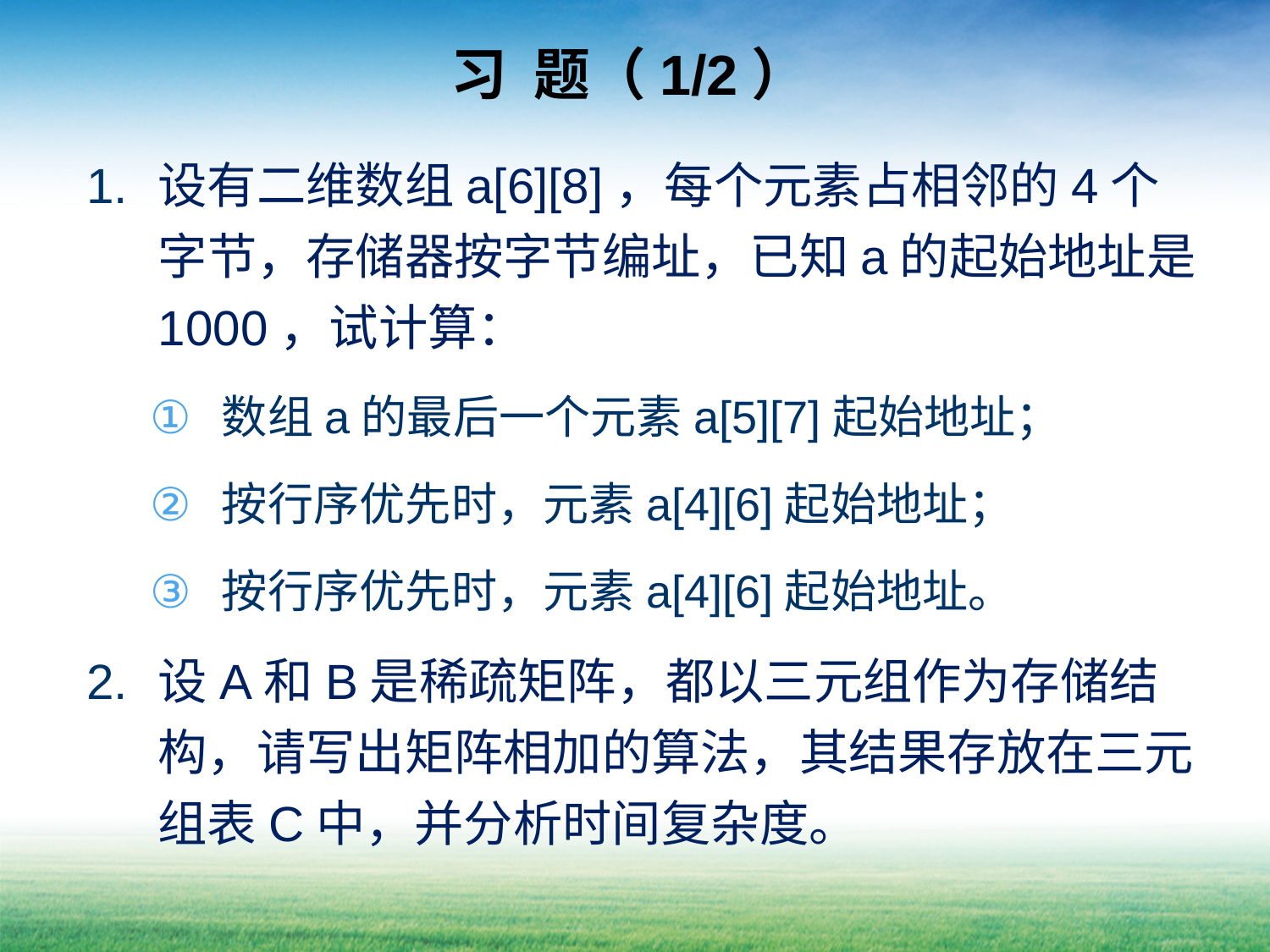

# 习  题（1/2）
设有二维数组a[6][8]，每个元素占相邻的4个字节，存储器按字节编址，已知a的起始地址是1000，试计算：
数组a的最后一个元素a[5][7]起始地址；
按行序优先时，元素a[4][6]起始地址；
按行序优先时，元素a[4][6]起始地址。
设A和B是稀疏矩阵，都以三元组作为存储结构，请写出矩阵相加的算法，其结果存放在三元组表C中，并分析时间复杂度。